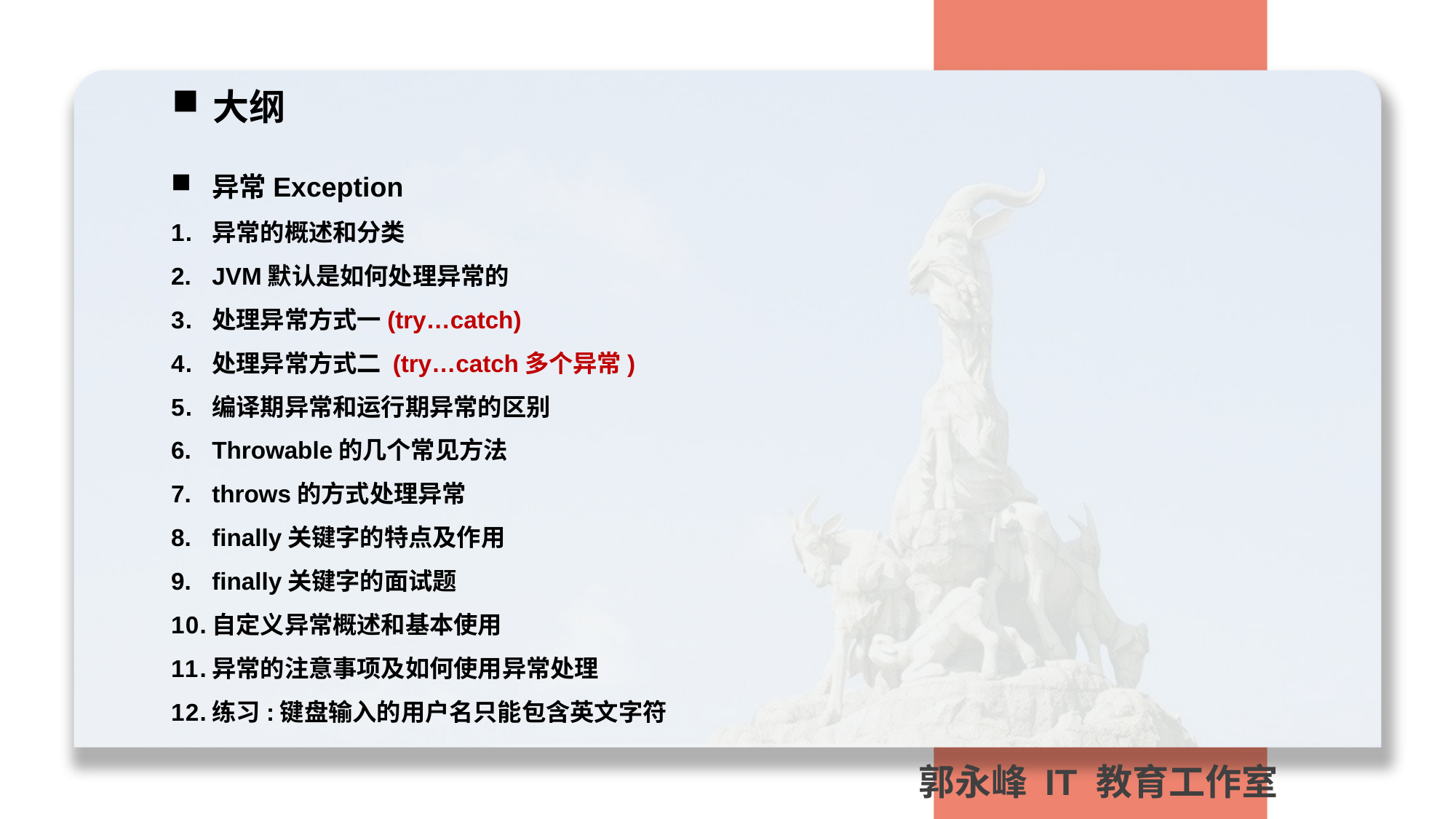

大纲
异常Exception
异常的概述和分类
JVM默认是如何处理异常的
处理异常方式一(try…catch)
处理异常方式二 (try…catch多个异常)
编译期异常和运行期异常的区别
Throwable的几个常见方法
throws的方式处理异常
finally关键字的特点及作用
finally关键字的面试题
自定义异常概述和基本使用
异常的注意事项及如何使用异常处理
练习:键盘输入的用户名只能包含英文字符